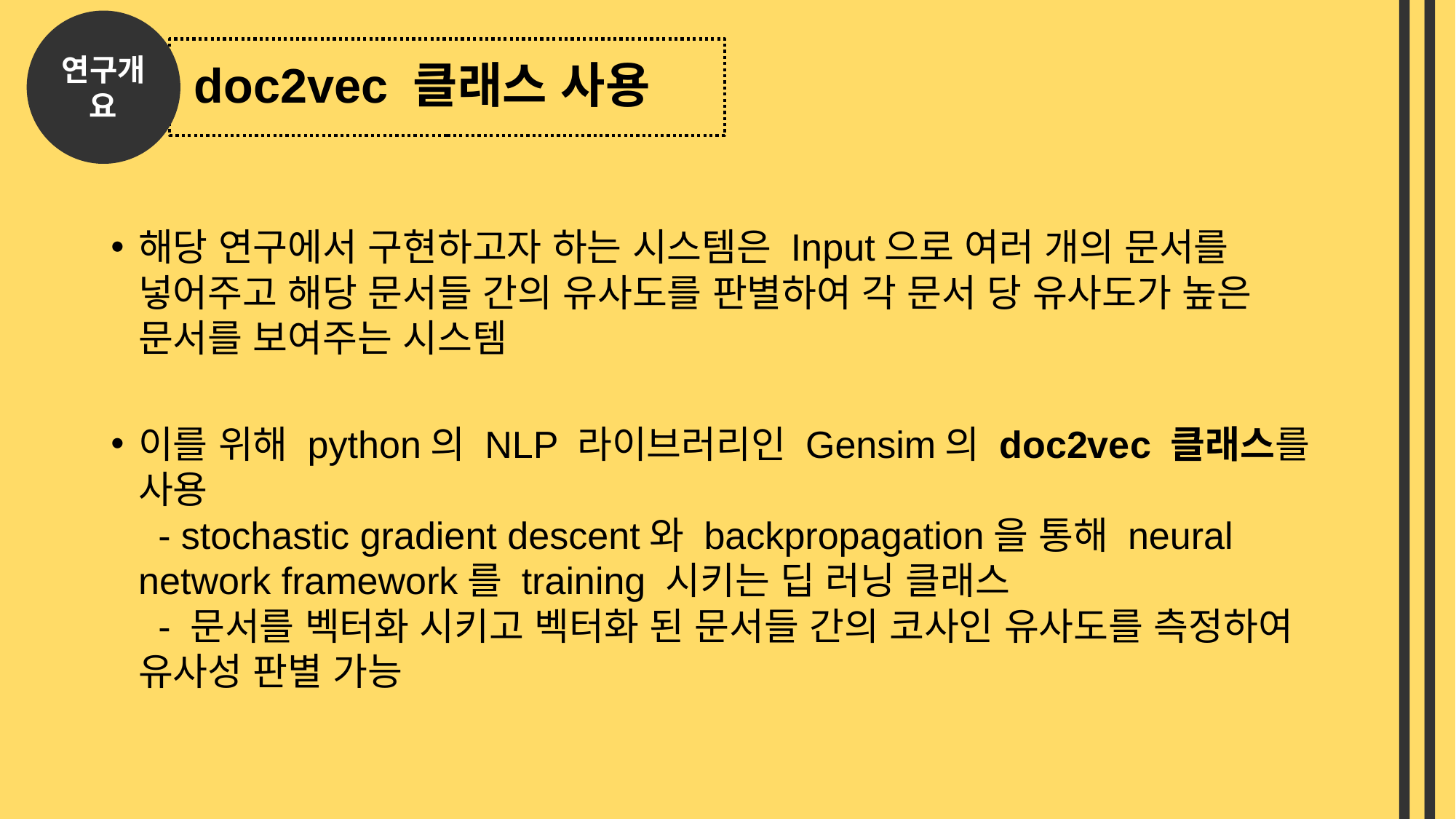

연구개요
# doc2vec 클래스 사용
해당 연구에서 구현하고자 하는 시스템은 Input으로 여러 개의 문서를 넣어주고 해당 문서들 간의 유사도를 판별하여 각 문서 당 유사도가 높은 문서를 보여주는 시스템
이를 위해 python의 NLP 라이브러리인 Gensim의 doc2vec 클래스를 사용
 - stochastic gradient descent와 backpropagation을 통해 neural network framework를 training 시키는 딥 러닝 클래스
 - 문서를 벡터화 시키고 벡터화 된 문서들 간의 코사인 유사도를 측정하여 유사성 판별 가능